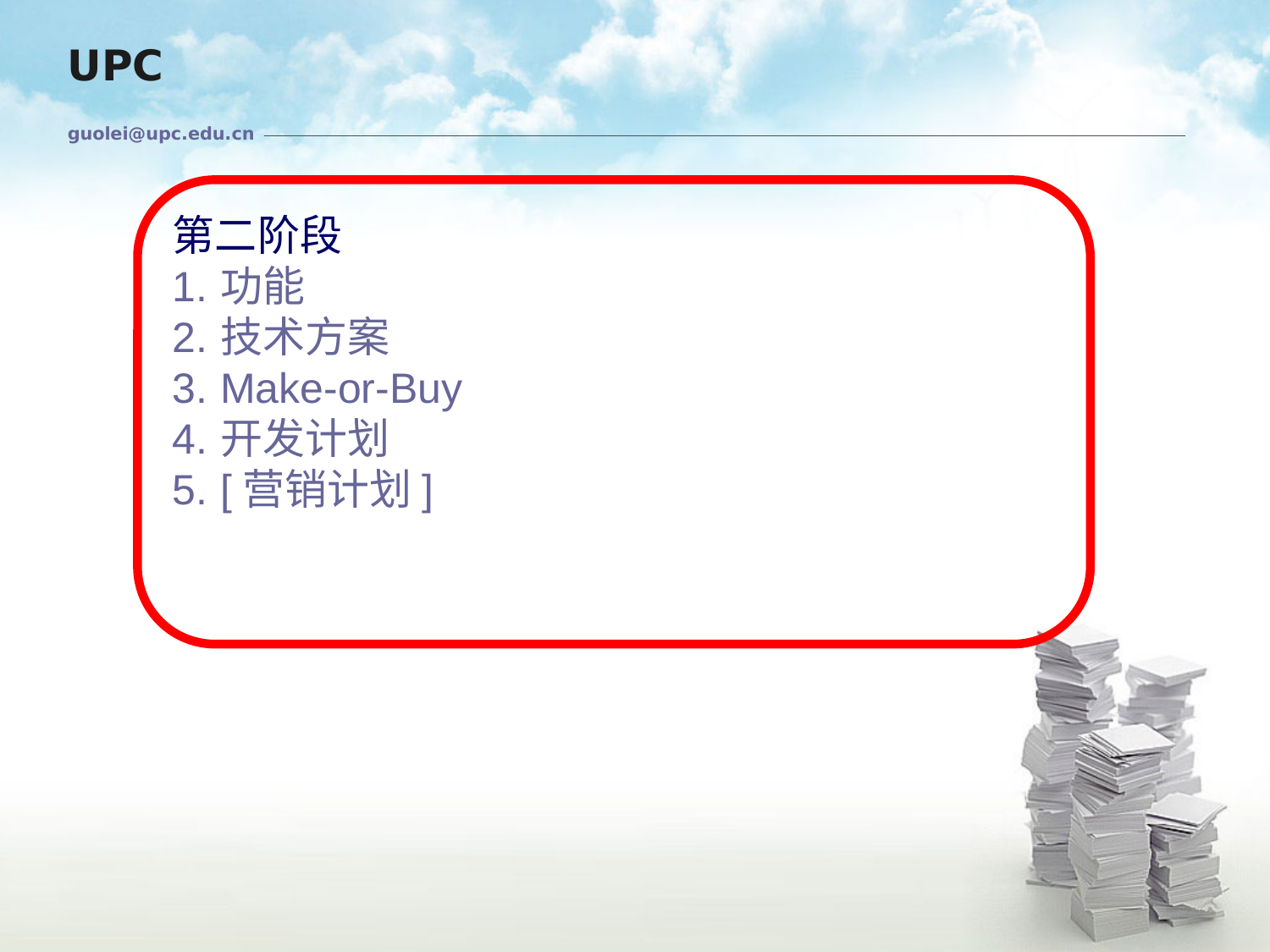

guolei@upc.edu.cn
第二阶段
功能
技术方案
Make-or-Buy
开发计划
[营销计划]